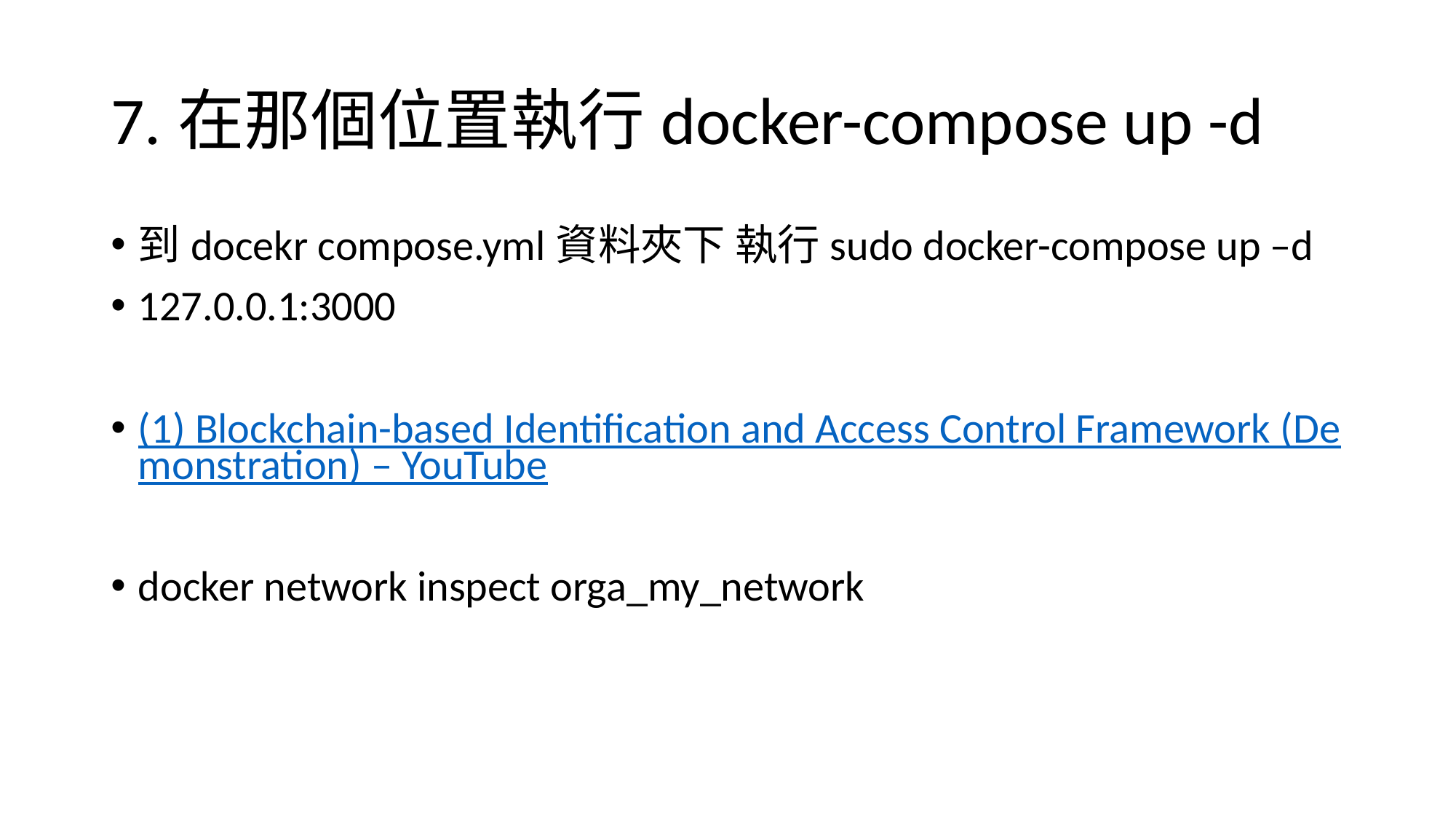

# 7.在那個位置執行docker-compose up -d
到docekr compose.yml資料夾下 執行sudo docker-compose up –d
127.0.0.1:3000

(1) Blockchain-based Identification and Access Control Framework (Demonstration) – YouTube

docker network inspect orga_my_network